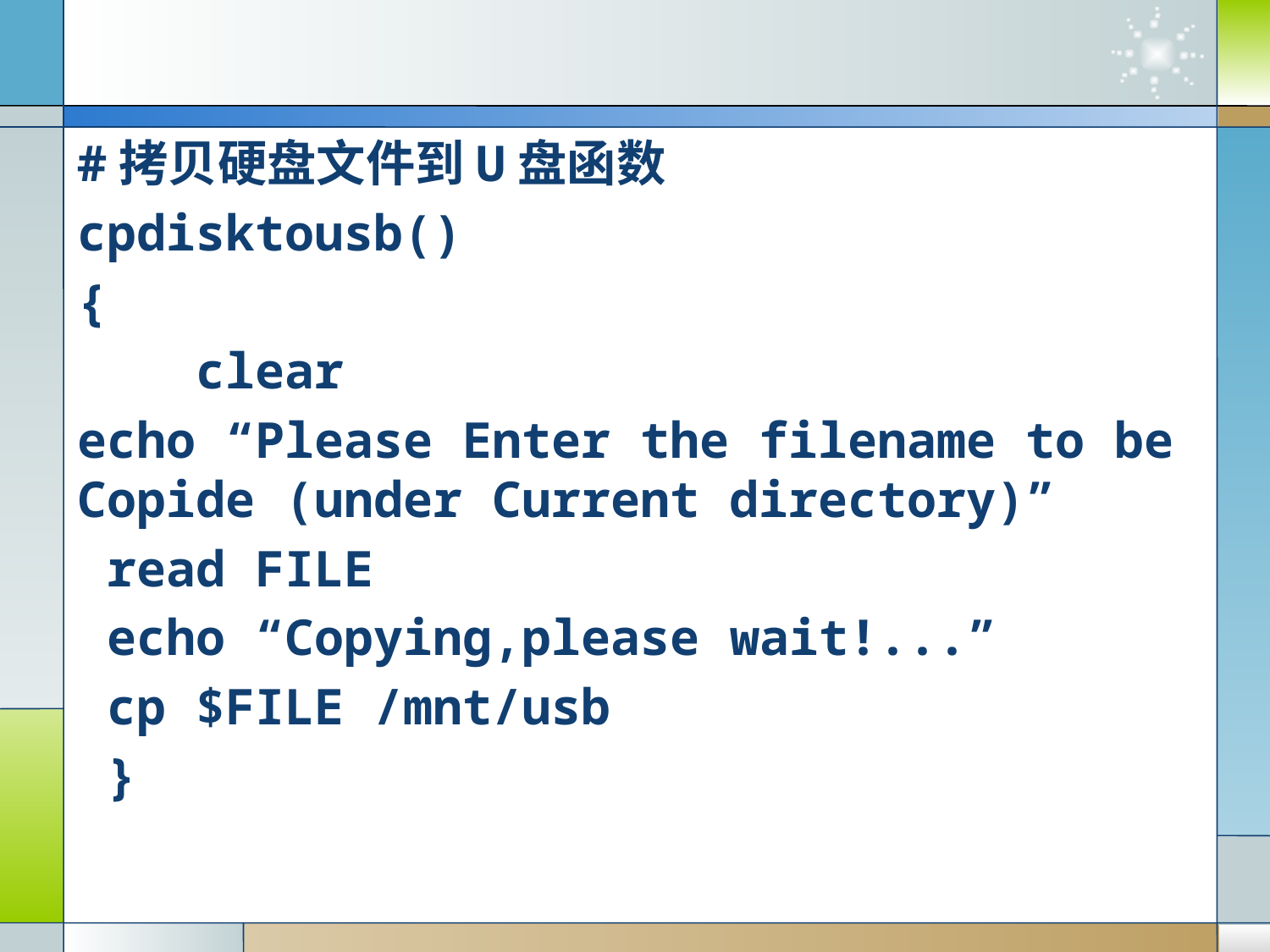

#
#拷贝硬盘文件到U盘函数
cpdisktousb()
{
    clear
echo “Please Enter the filename to be Copide (under Current directory)”
 read FILE
 echo “Copying,please wait!...”
 cp $FILE /mnt/usb
 }